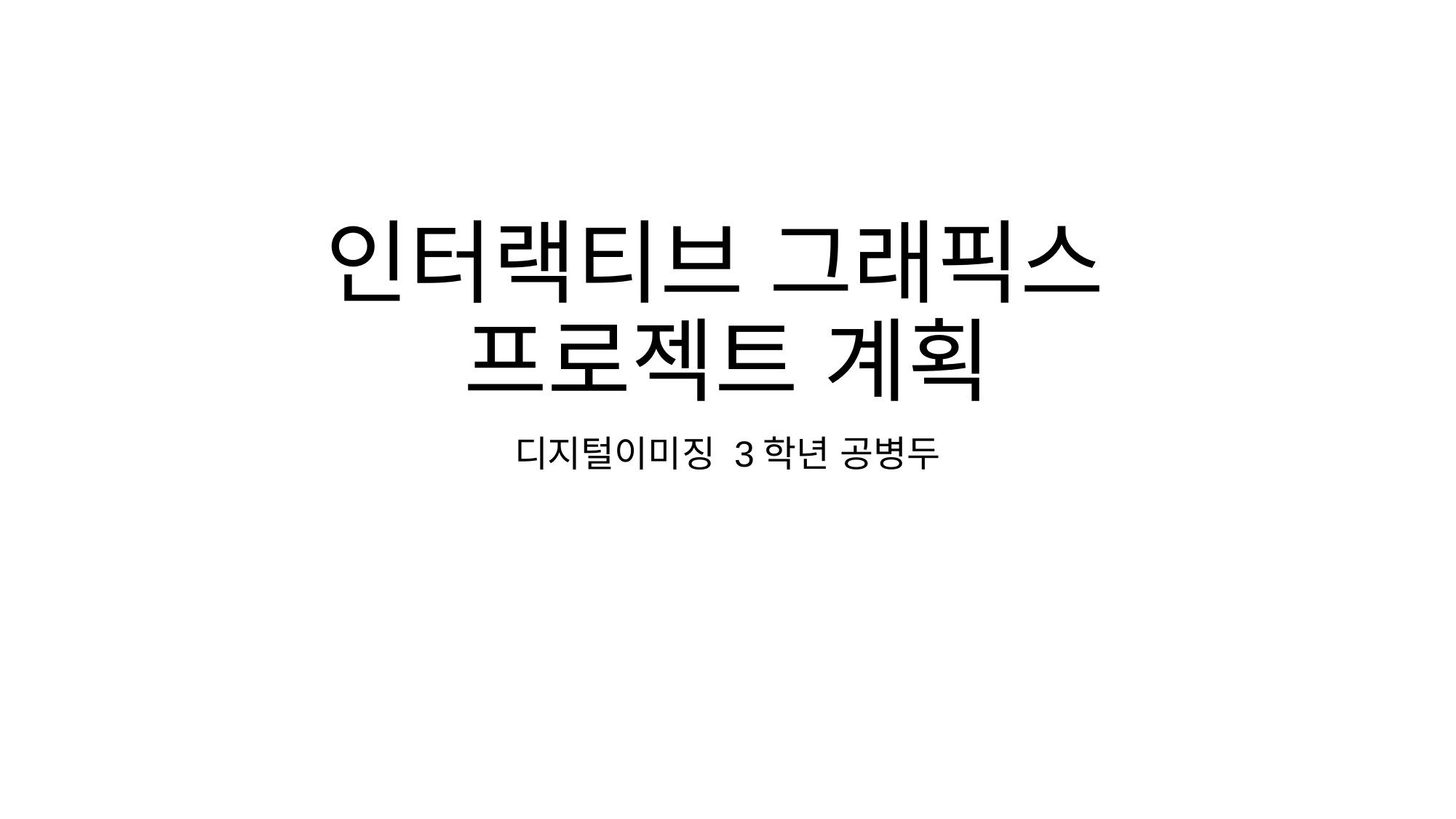

# 인터랙티브 그래픽스 프로젝트 계획
디지털이미징 3학년 공병두